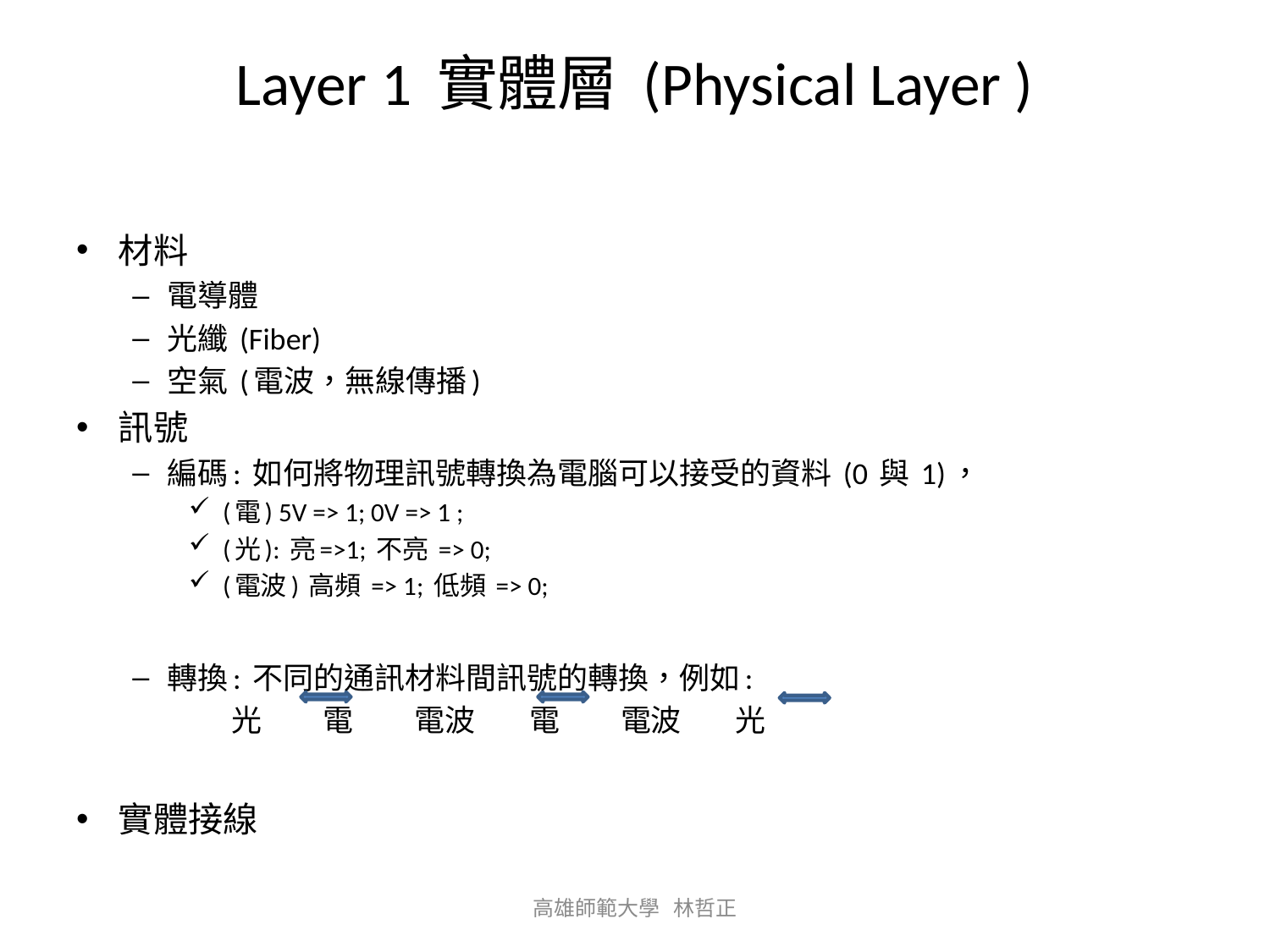

# Layer 1 實體層 (Physical Layer )
材料
電導體
光纖 (Fiber)
空氣 (電波，無線傳播)
訊號
編碼: 如何將物理訊號轉換為電腦可以接受的資料 (0 與 1)，
 (電) 5V => 1; 0V => 1 ;
 (光): 亮=>1; 不亮 => 0;
 (電波) 高頻 => 1; 低頻 => 0;

轉換: 不同的通訊材料間訊號的轉換，例如:
              光         電         電波        電         電波        光

實體接線

高雄師範大學  林哲正